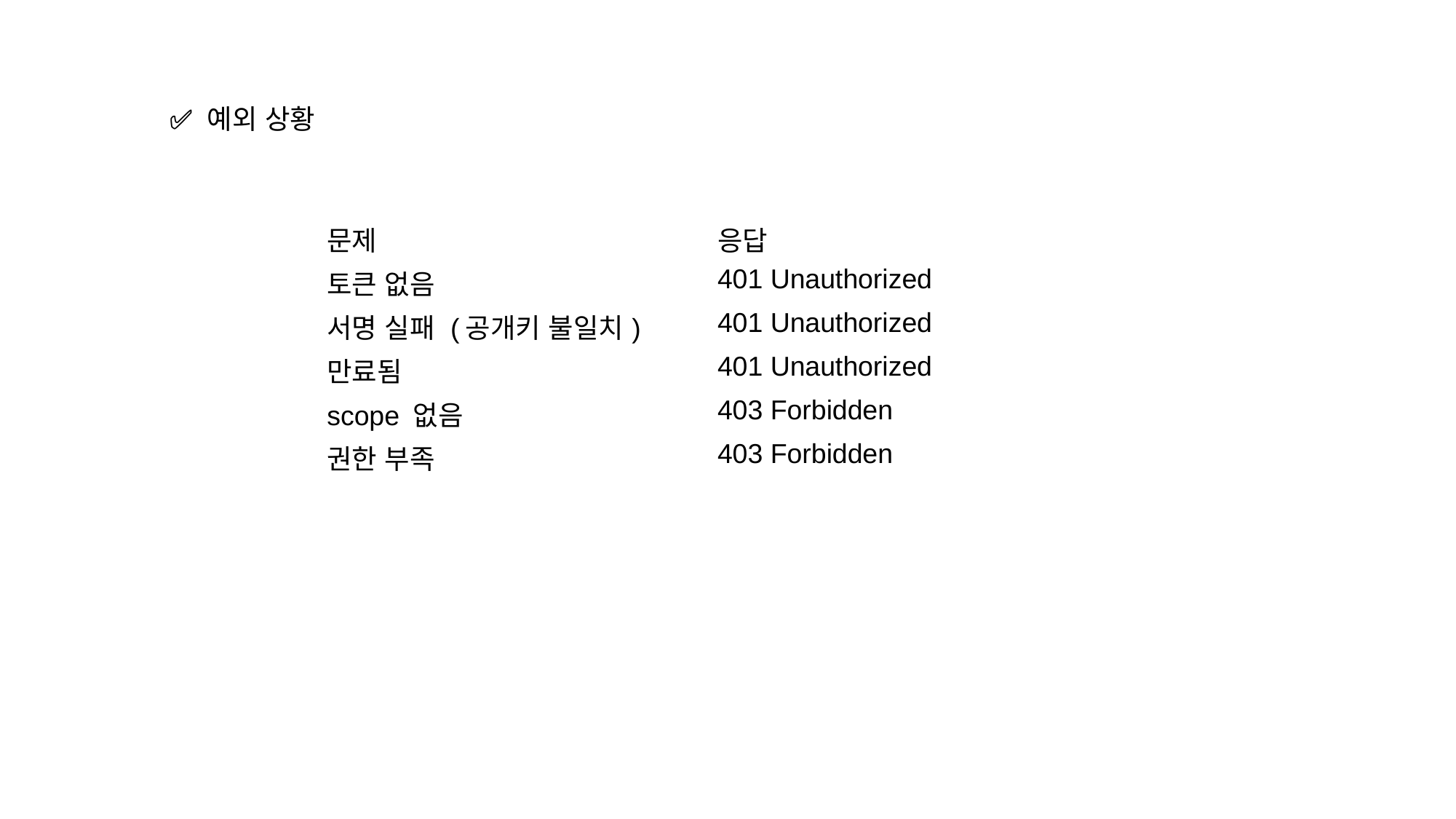

✅ 예외 상황
| 문제 | 응답 |
| --- | --- |
| 토큰 없음 | 401 Unauthorized |
| 서명 실패 (공개키 불일치) | 401 Unauthorized |
| 만료됨 | 401 Unauthorized |
| scope 없음 | 403 Forbidden |
| 권한 부족 | 403 Forbidden |